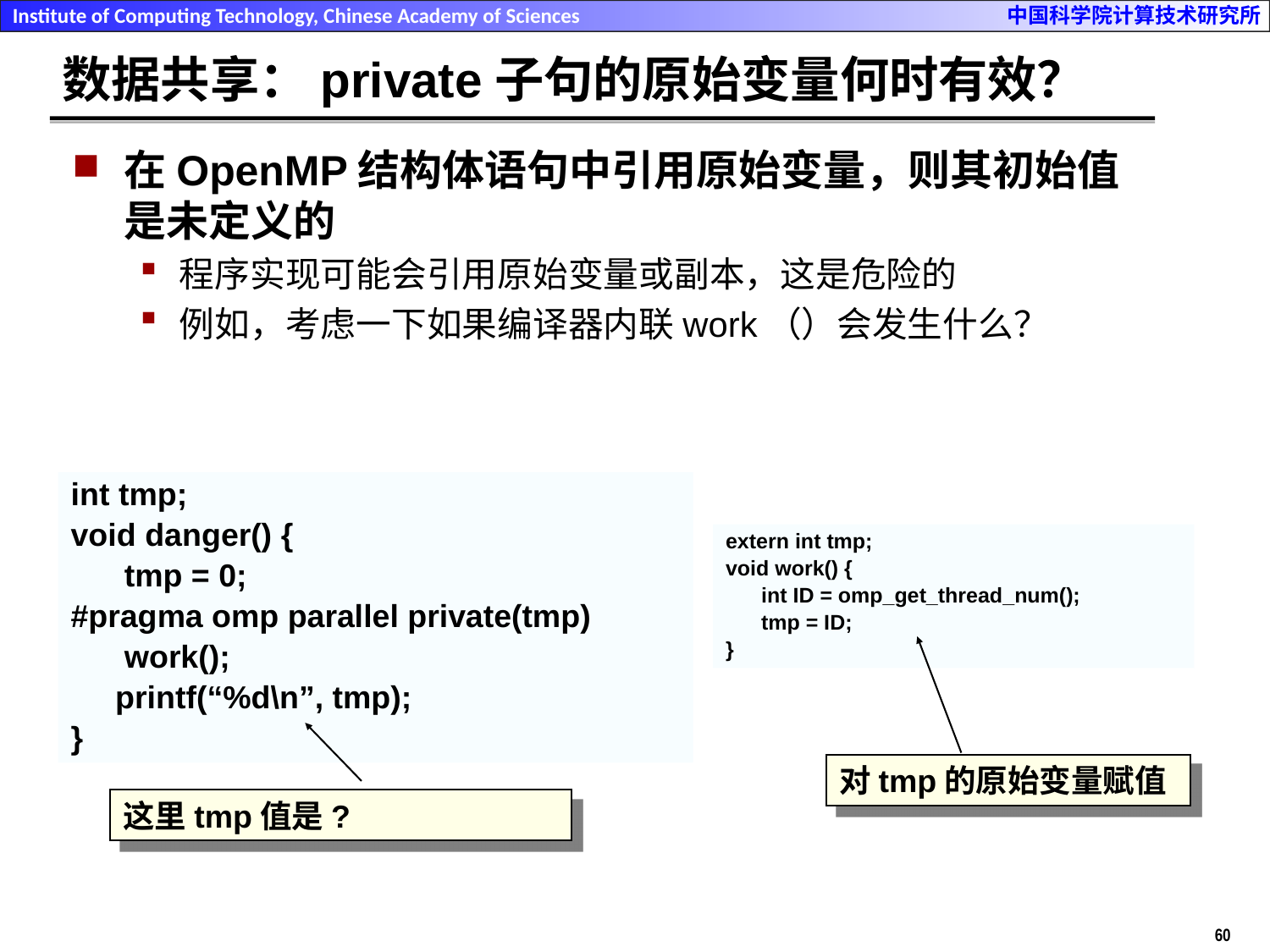

# 数据共享：private子句的原始变量何时有效？
在OpenMP结构体语句中引用原始变量，则其初始值是未定义的
程序实现可能会引用原始变量或副本，这是危险的
例如，考虑一下如果编译器内联work（）会发生什么？
int tmp;
void danger() {
      tmp = 0;
#pragma omp parallel private(tmp)
      work();
     printf(“%d\n”, tmp);
}
extern int tmp;
void work() {
      int ID = omp_get_thread_num();
      tmp = ID;
}

对tmp的原始变量赋值
这里tmp值是?